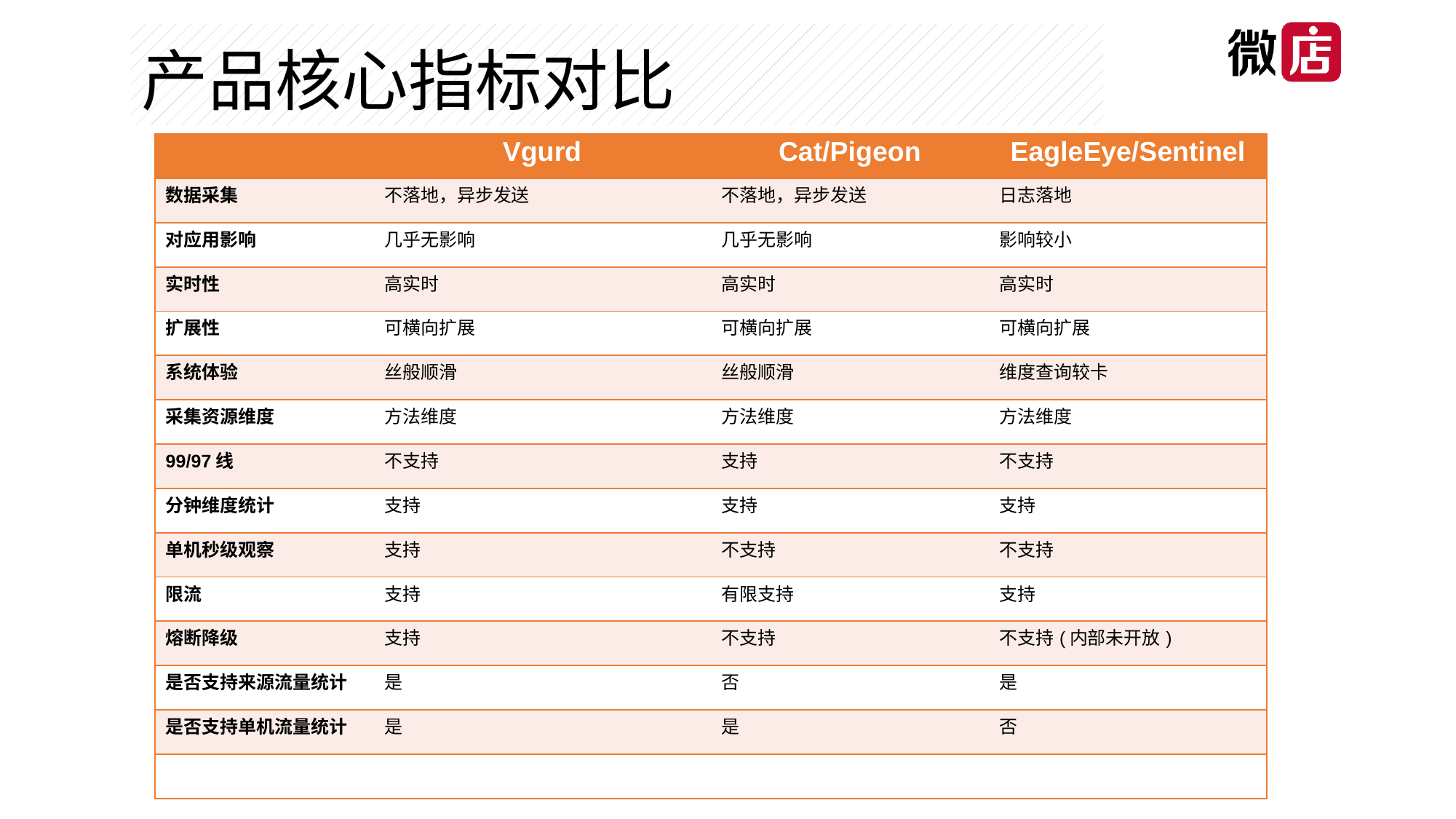

# 产品核心指标对比
|  | Vgurd | Cat/Pigeon | EagleEye/Sentinel |
| --- | --- | --- | --- |
| 数据采集 | 不落地，异步发送 | 不落地，异步发送 | 日志落地 |
| 对应用影响 | 几乎无影响 | 几乎无影响 | 影响较小 |
| 实时性 | 高实时 | 高实时 | 高实时 |
| 扩展性 | 可横向扩展 | 可横向扩展 | 可横向扩展 |
| 系统体验 | 丝般顺滑 | 丝般顺滑 | 维度查询较卡 |
| 采集资源维度 | 方法维度 | 方法维度 | 方法维度 |
| 99/97线 | 不支持 | 支持 | 不支持 |
| 分钟维度统计 | 支持 | 支持 | 支持 |
| 单机秒级观察 | 支持 | 不支持 | 不支持 |
| 限流 | 支持 | 有限支持 | 支持 |
| 熔断降级 | 支持 | 不支持 | 不支持(内部未开放) |
| 是否支持来源流量统计 | 是 | 否 | 是 |
| 是否支持单机流量统计 | 是 | 是 | 否 |
|  |  |  |  |